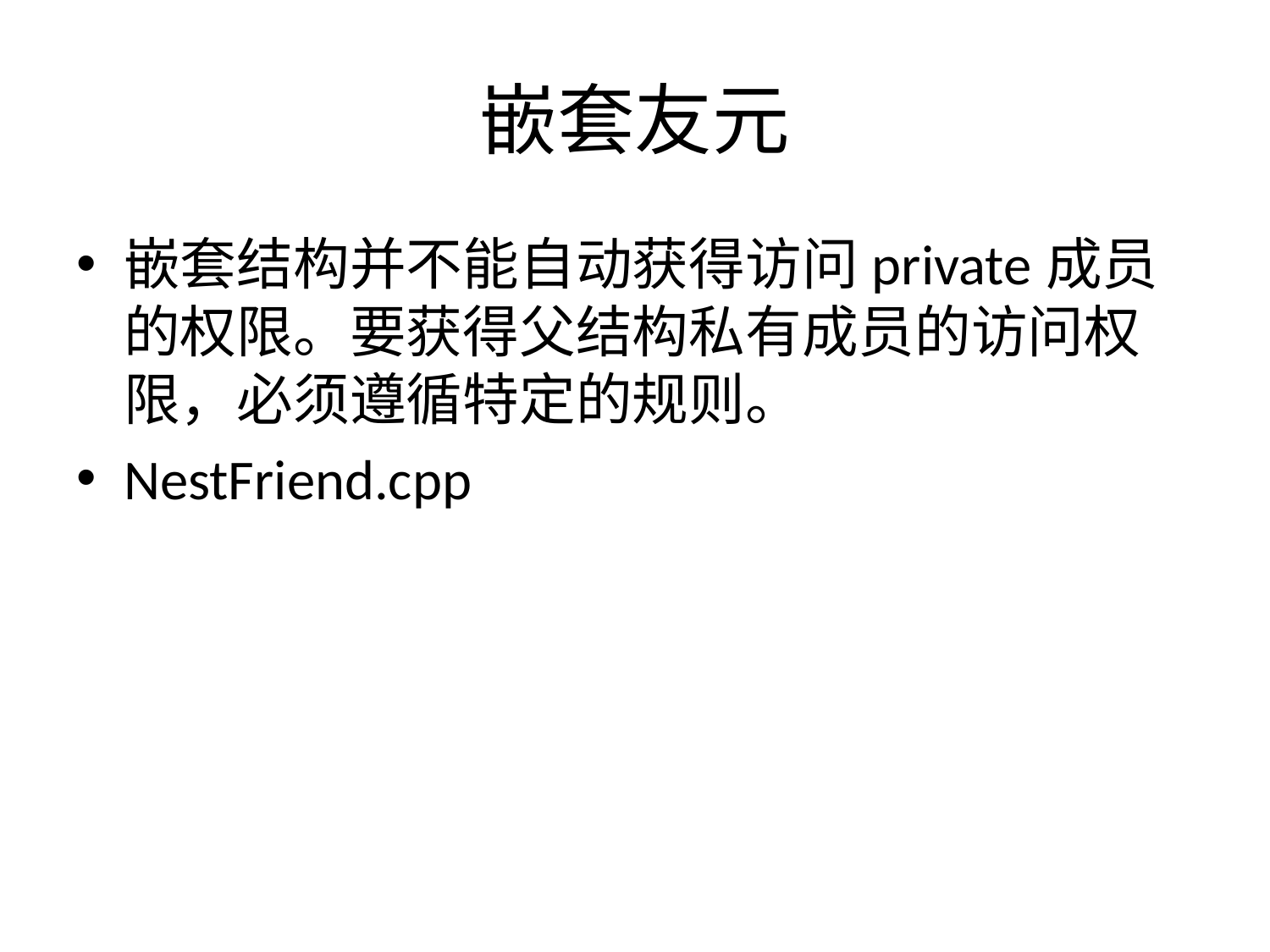

# 嵌套友元
嵌套结构并不能自动获得访问private成员的权限。要获得父结构私有成员的访问权限，必须遵循特定的规则。
NestFriend.cpp